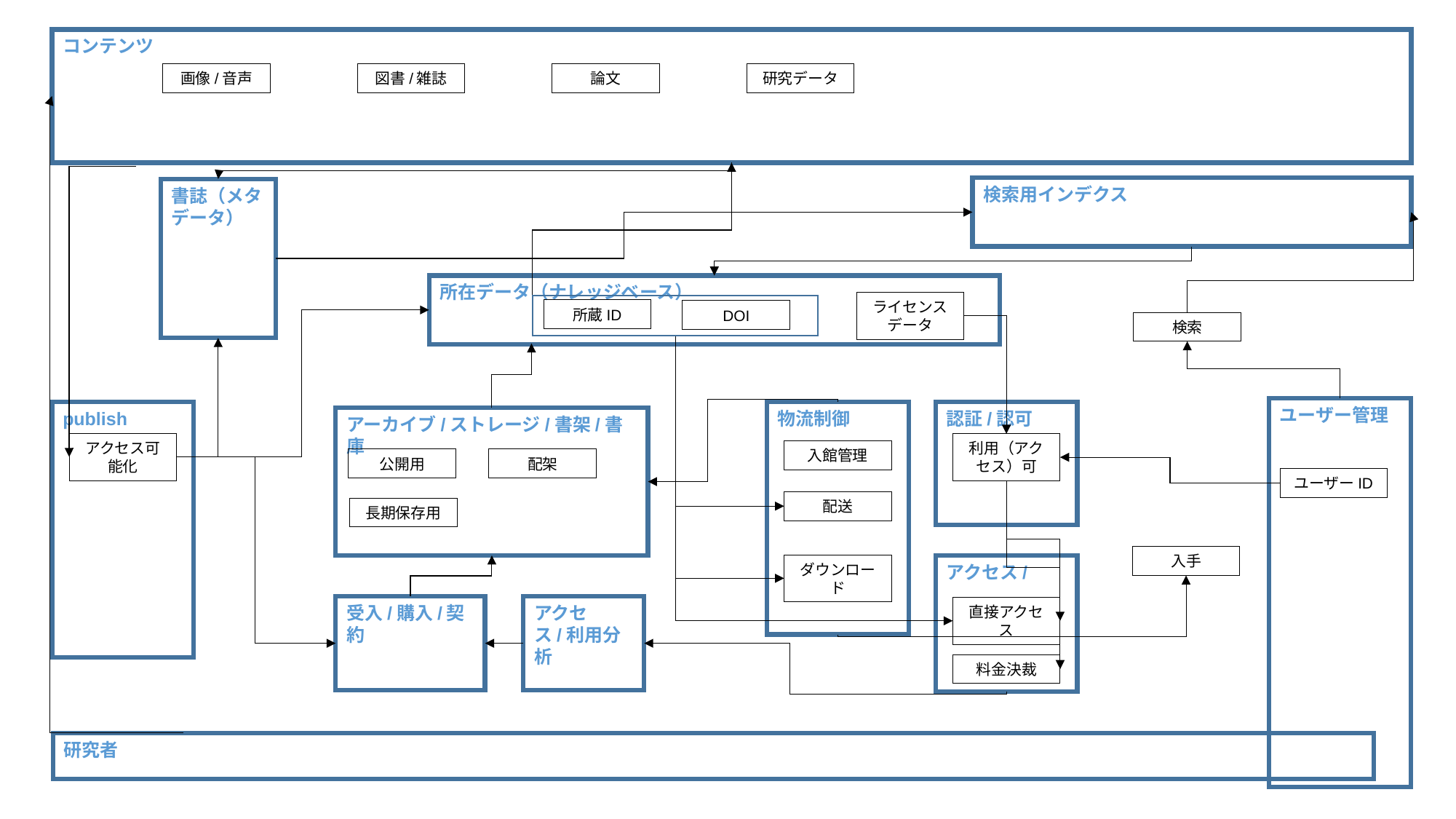

コンテンツ
画像/音声
図書/雑誌
論文
研究データ
検索用インデクス
書誌（メタデータ）
所在データ（ナレッジベース）

ライセンスデータ
所蔵ID
DOI
検索
ユーザー管理
publish
認証/認可
物流制御
アーカイブ/ストレージ/書架/書庫
アクセス可能化
利用（アクセス）可
入館管理
公開用
配架
ユーザーID
配送
長期保存用
入手
ダウンロード
アクセス/
受入/購入/契約
アクセス/利用分析
直接アクセス
料金決裁
研究者